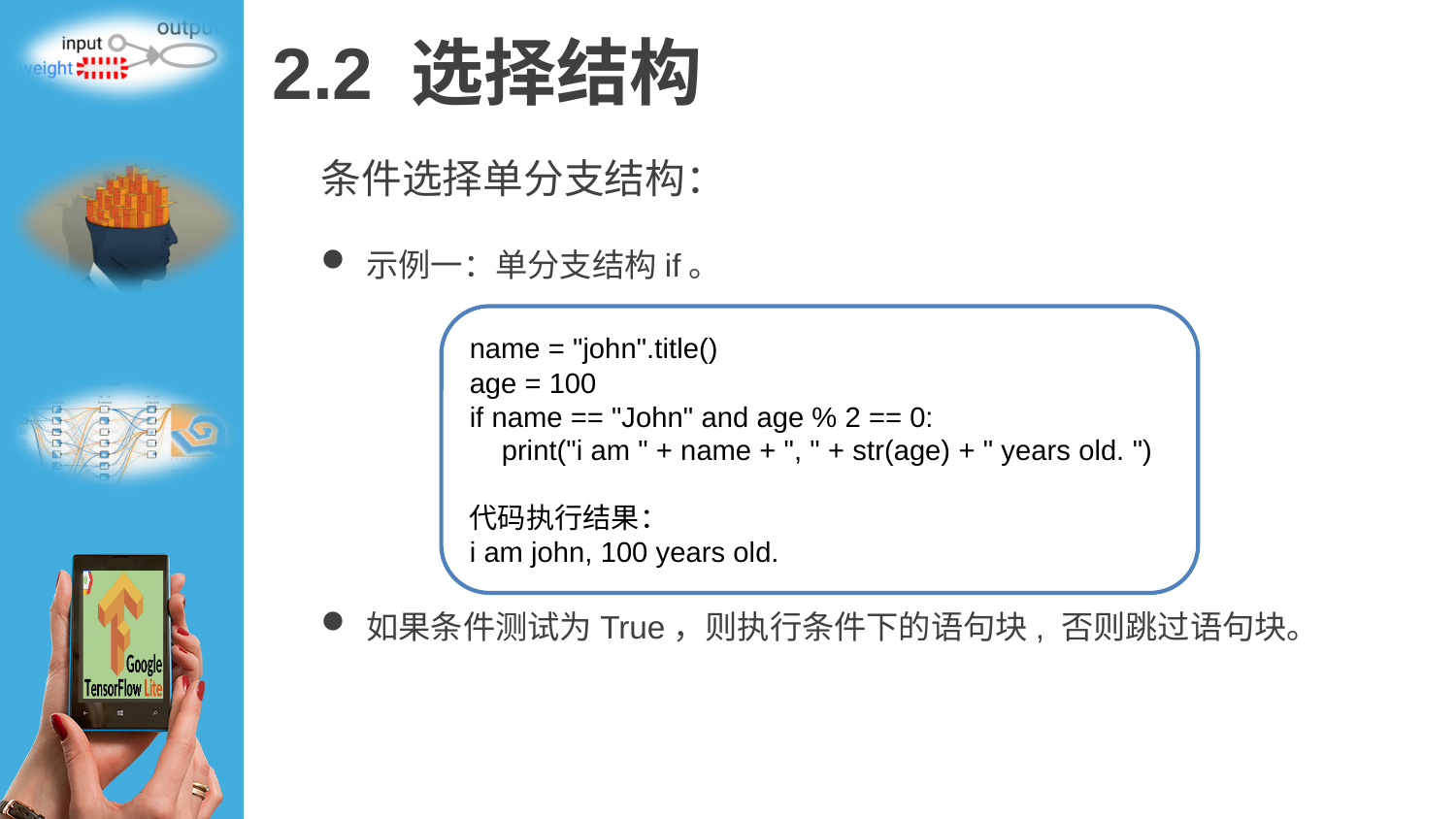

# 2.2 选择结构
条件选择单分支结构：
示例一：单分支结构if。

如果条件测试为True，则执行条件下的语句块, 否则跳过语句块。

name = "john".title()
age = 100
if name == "John" and age % 2 == 0:
    print("i am " + name + ", " + str(age) + " years old. ")

代码执行结果：
i am john, 100 years old.